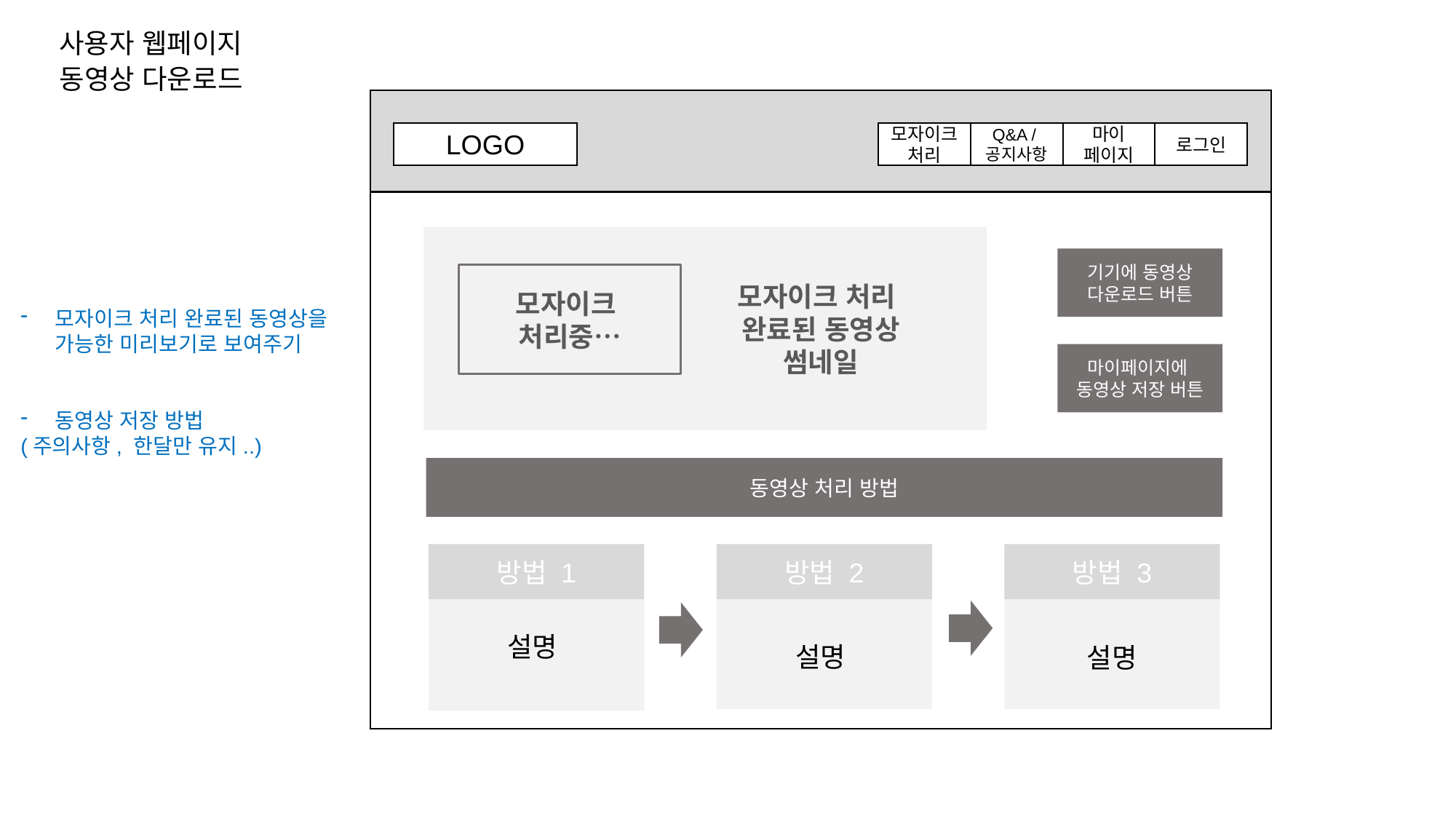

사용자 웹페이지
동영상 다운로드

LOGO
모자이크 처리
Q&A /
공지사항
마이
페이지
로그인

기기에 동영상
다운로드 버튼

모자이크
처리중…

모자이크 처리
완료된 동영상
썸네일
모자이크 처리 완료된 동영상을 가능한 미리보기로 보여주기

동영상 저장 방법
(주의사항, 한달만 유지..)

마이페이지에
동영상 저장 버튼
동영상 처리 방법
방법 1

방법 2

방법 3

설명
설명
설명